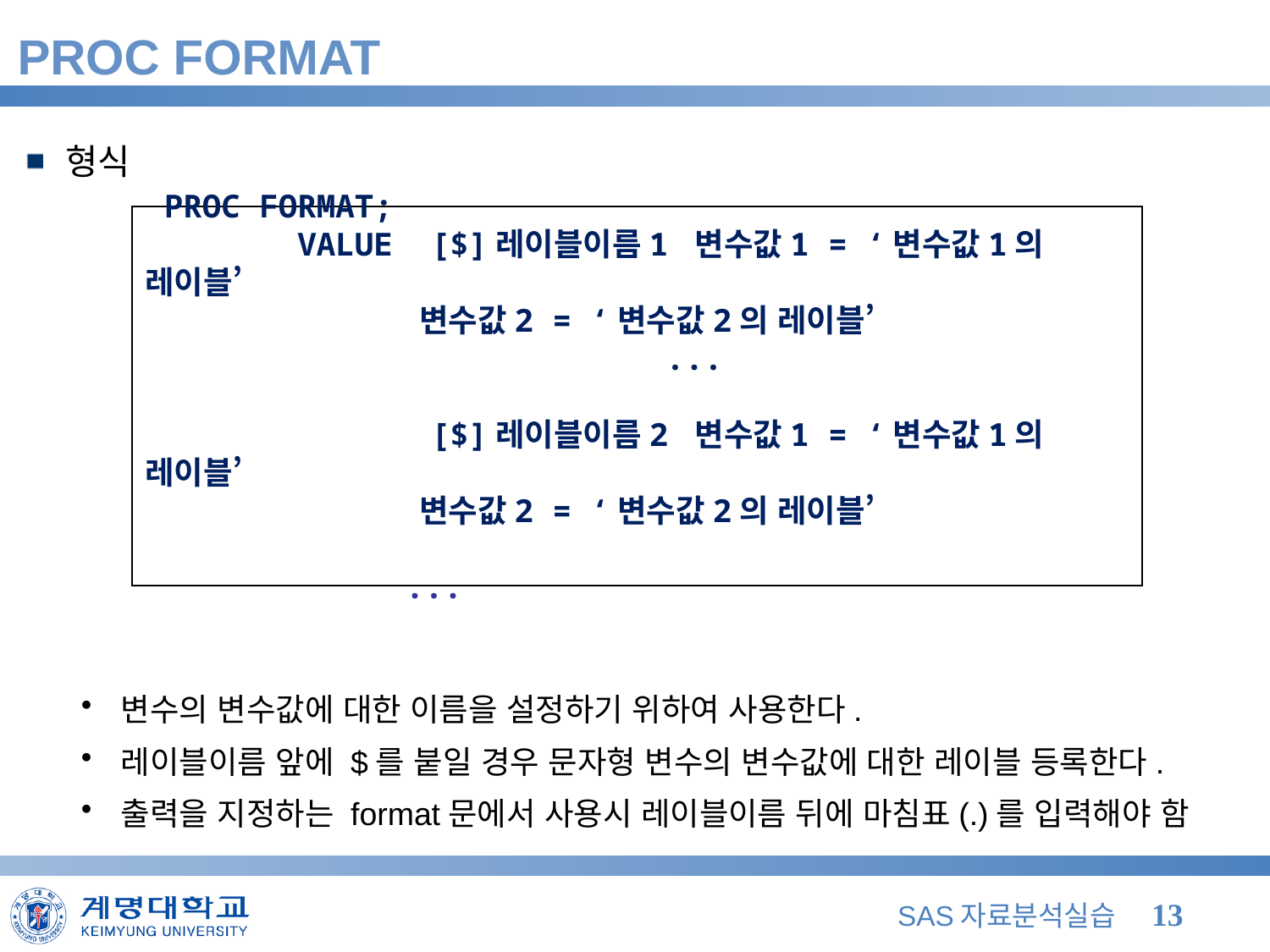

# PROC FORMAT
형식

변수의 변수값에 대한 이름을 설정하기 위하여 사용한다.
레이블이름 앞에 $를 붙일 경우 문자형 변수의 변수값에 대한 레이블 등록한다.
출력을 지정하는 format문에서 사용시 레이블이름 뒤에 마침표(.)를 입력해야 함
 PROC FORMAT;
        VALUE  [$]레이블이름1 변수값1 = ‘변수값1의 레이블’
                              변수값2 = ‘변수값2의 레이블’
		              ...

               [$]레이블이름2 변수값1 = ‘변수값1의 레이블’
                              변수값2 = ‘변수값2의 레이블’

	       ...